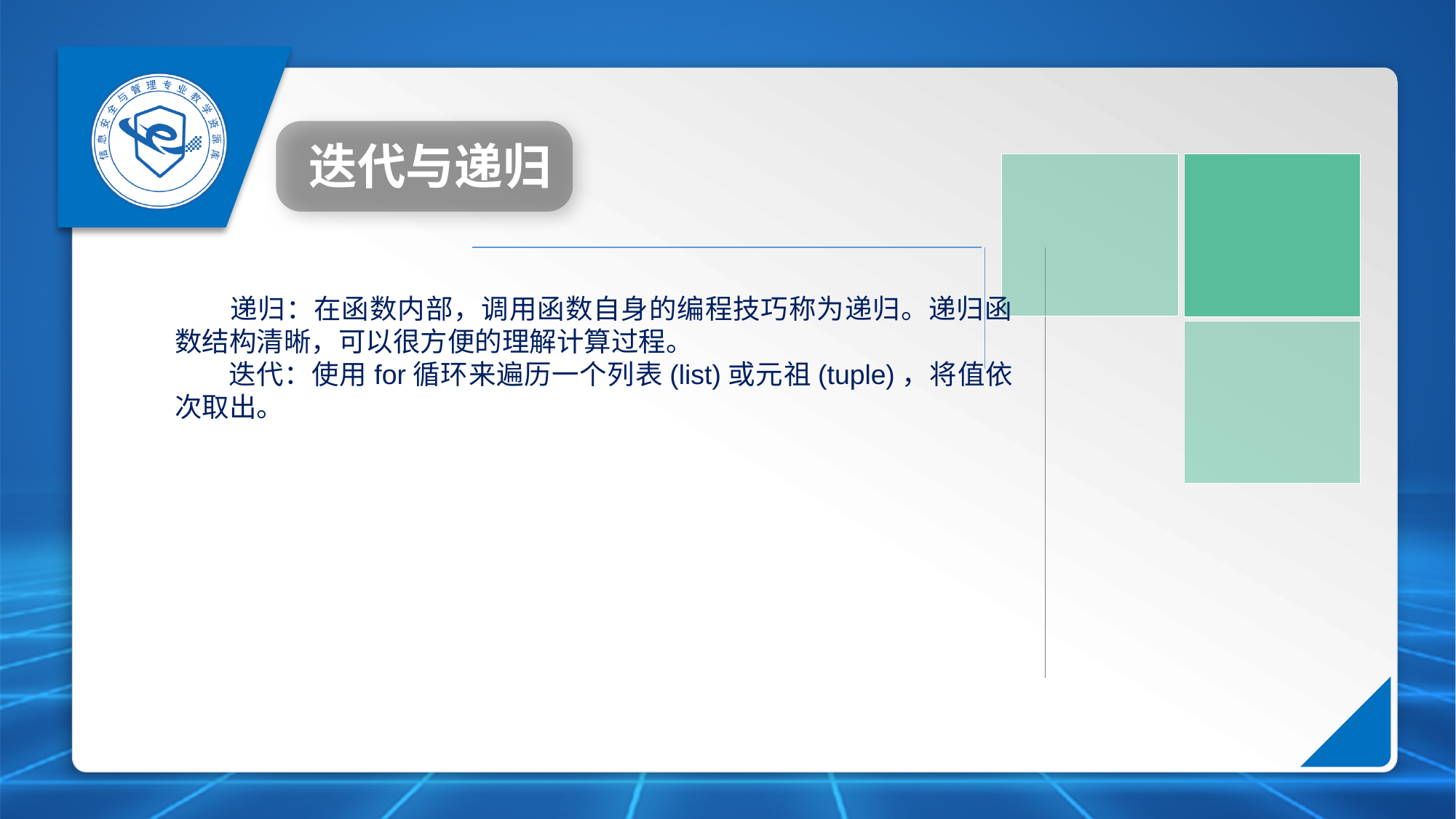

迭代与递归

       递归：在函数内部，调用函数自身的编程技巧称为递归。递归函数结构清晰，可以很方便的理解计算过程。
       迭代：使用for循环来遍历一个列表(list)或元祖(tuple)，将值依次取出。